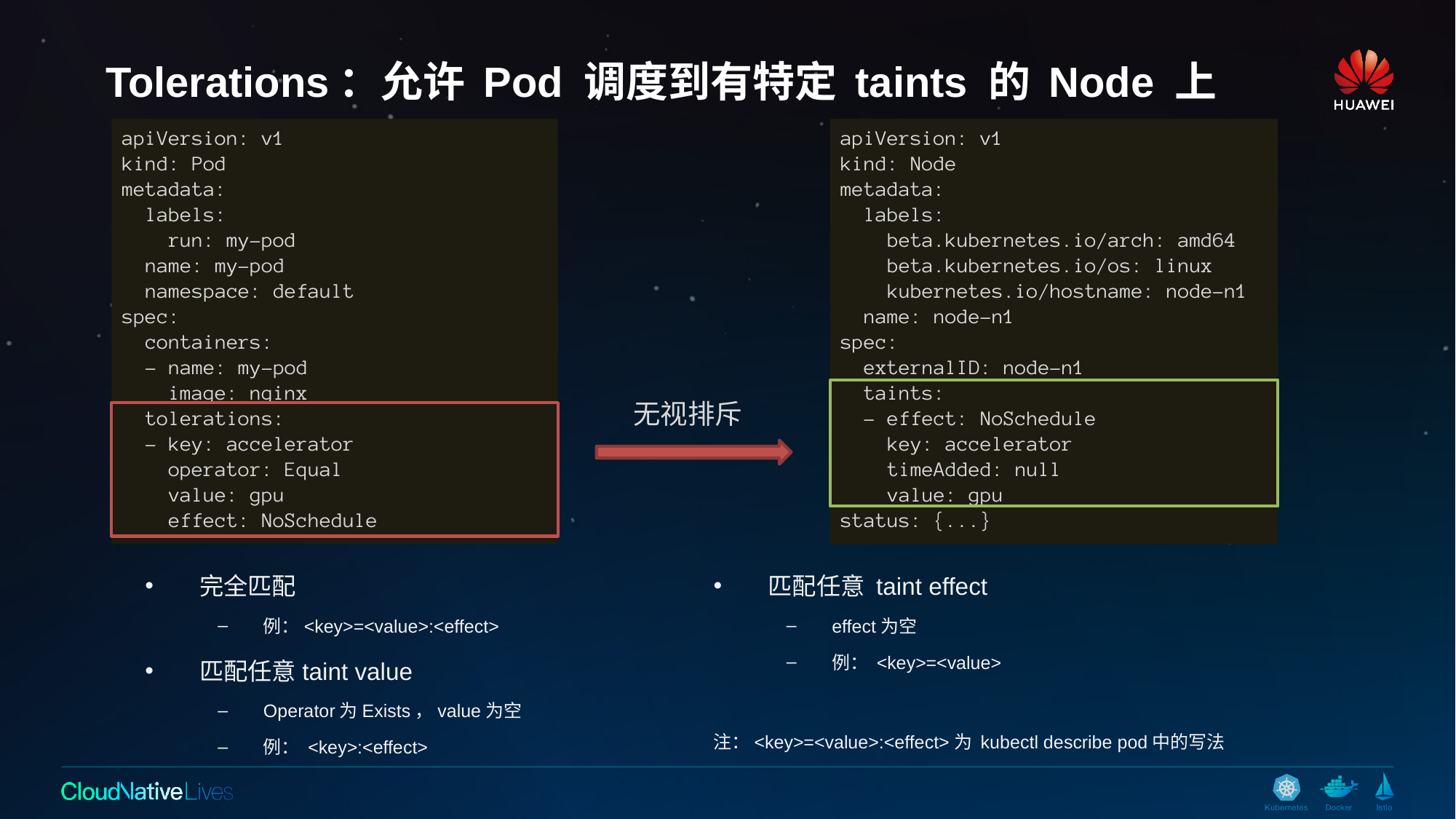

# Tolerations：允许 Pod 调度到有特定 taints 的 Node 上
apiVersion: v1
kind: Node
metadata:
  labels:
    beta.kubernetes.io/arch: amd64
    beta.kubernetes.io/os: linux
    kubernetes.io/hostname: node-n1
  name: node-n1
spec:
  externalID: node-n1
  taints:
  - effect: NoSchedule
    key: accelerator
    timeAdded: null
    value: gpu
status: {...}
apiVersion: v1
kind: Pod
metadata:
  labels:
    run: my-pod
  name: my-pod
  namespace: default
spec:
  containers:
  - name: my-pod
    image: nginx
  tolerations:
  - key: accelerator
    operator: Equal
    value: gpu
    effect: NoSchedule

无视排斥

完全匹配
例：<key>=<value>:<effect>
匹配任意taint value
Operator为Exists，value为空
例： <key>:<effect>
匹配任意 taint effect
effect为空
例： <key>=<value>

注：<key>=<value>:<effect>为 kubectl describe pod中的写法